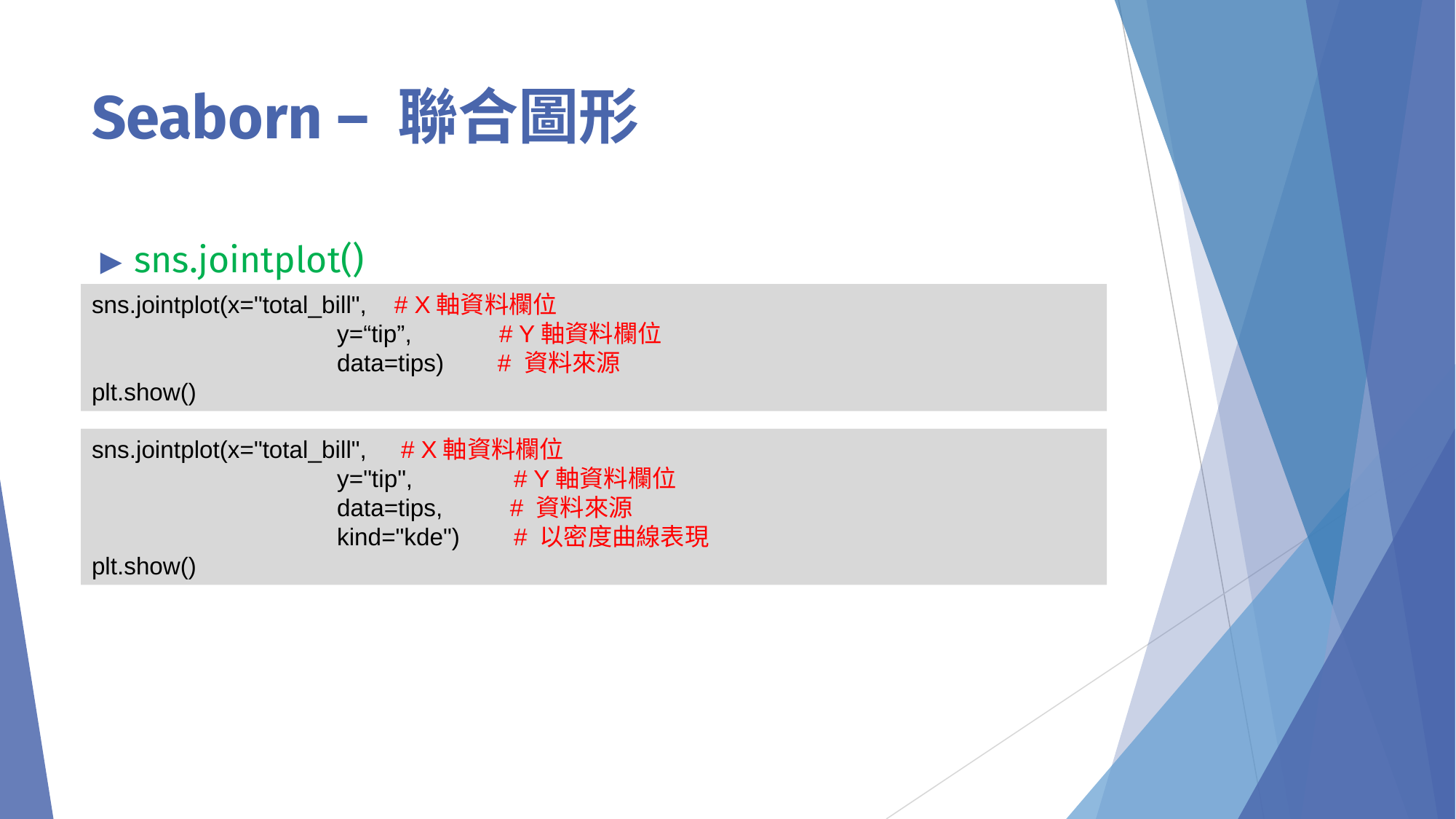

# Seaborn – 聯合圖形
sns.jointplot()
sns.jointplot(x="total_bill",    # X軸資料欄位
	    	    y=“tip”,             # Y軸資料欄位
	    	    data=tips)        # 資料來源
plt.show()
sns.jointplot(x="total_bill",     # X軸資料欄位
	    	    y="tip",               # Y軸資料欄位
	    	    data=tips,          # 資料來源
	    	    kind="kde")        # 以密度曲線表現
plt.show()